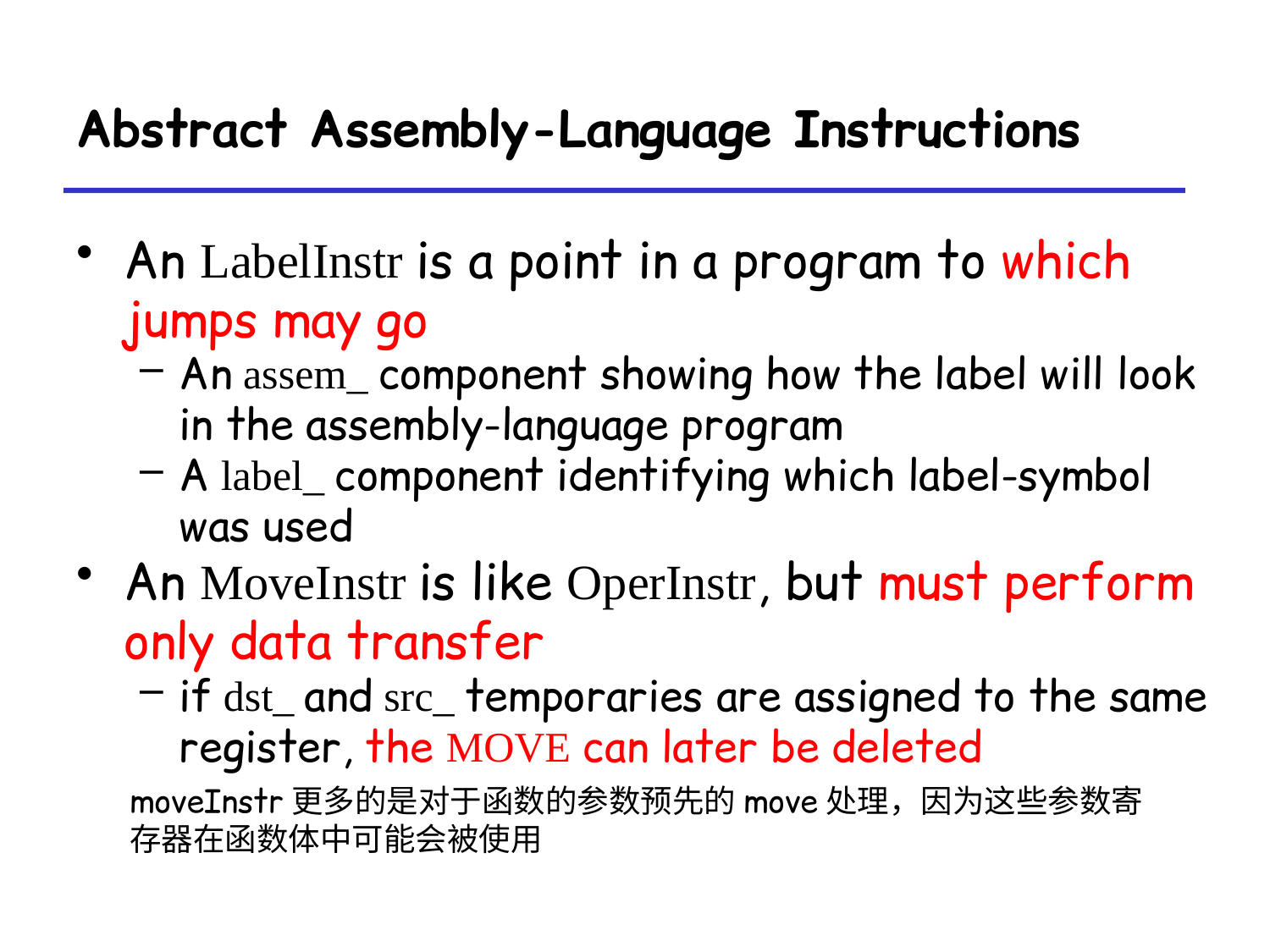

# Abstract Assembly-Language Instructions
An LabelInstr is a point in a program to which jumps may go
An assem_ component showing how the label will look in the assembly-language program
A label_ component identifying which label-symbol was used
An MoveInstr is like OperInstr, but must perform only data transfer
if dst_ and src_ temporaries are assigned to the same register, the MOVE can later be deleted
moveInstr更多的是对于函数的参数预先的move处理，因为这些参数寄存器在函数体中可能会被使用

48